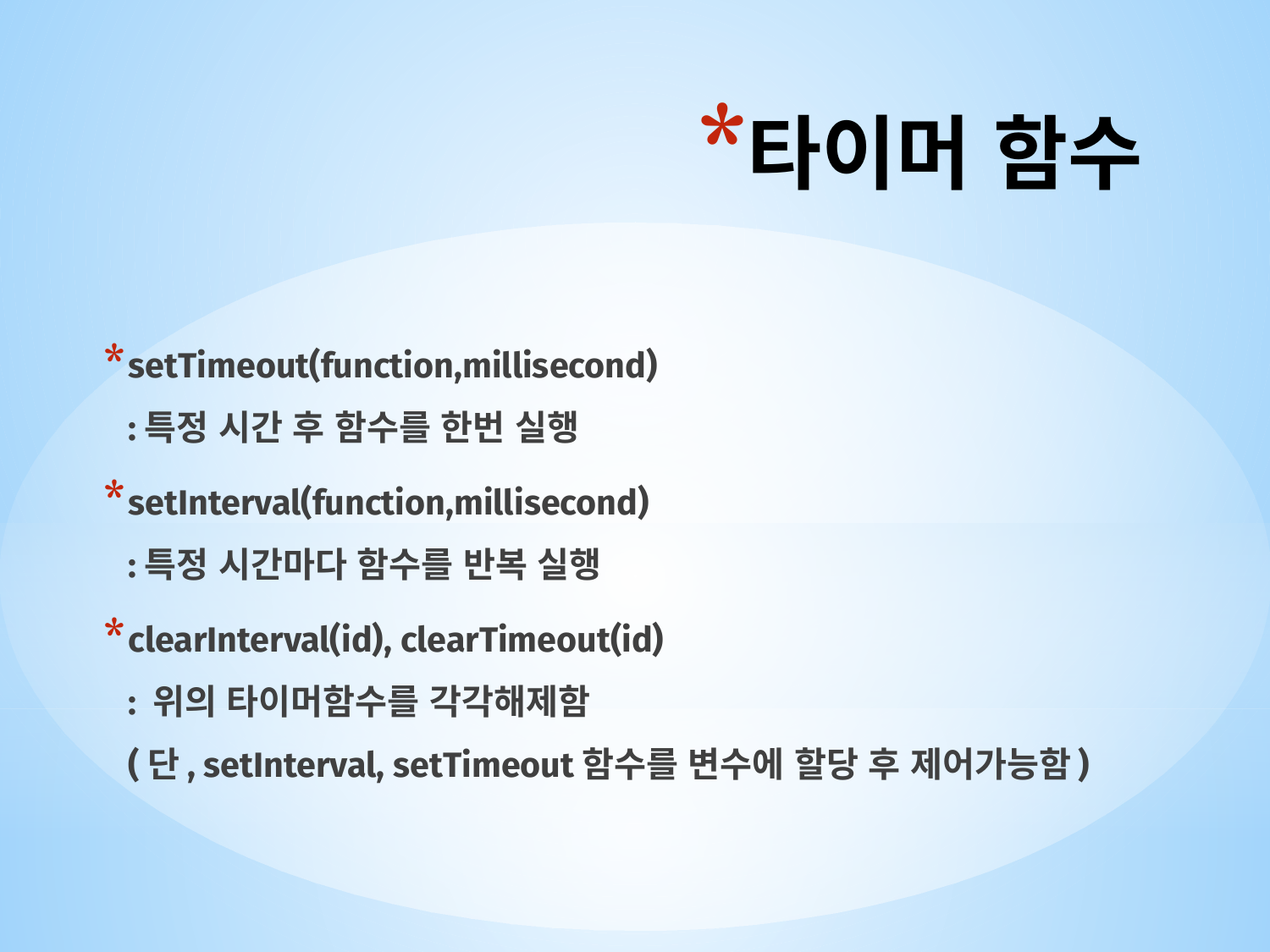

# 타이머 함수
setTimeout(function,millisecond)
:특정 시간 후 함수를 한번 실행
setInterval(function,millisecond)
:특정 시간마다 함수를 반복 실행
clearInterval(id), clearTimeout(id)
: 위의 타이머함수를 각각해제함
(단, setInterval, setTimeout함수를 변수에 할당 후 제어가능함)